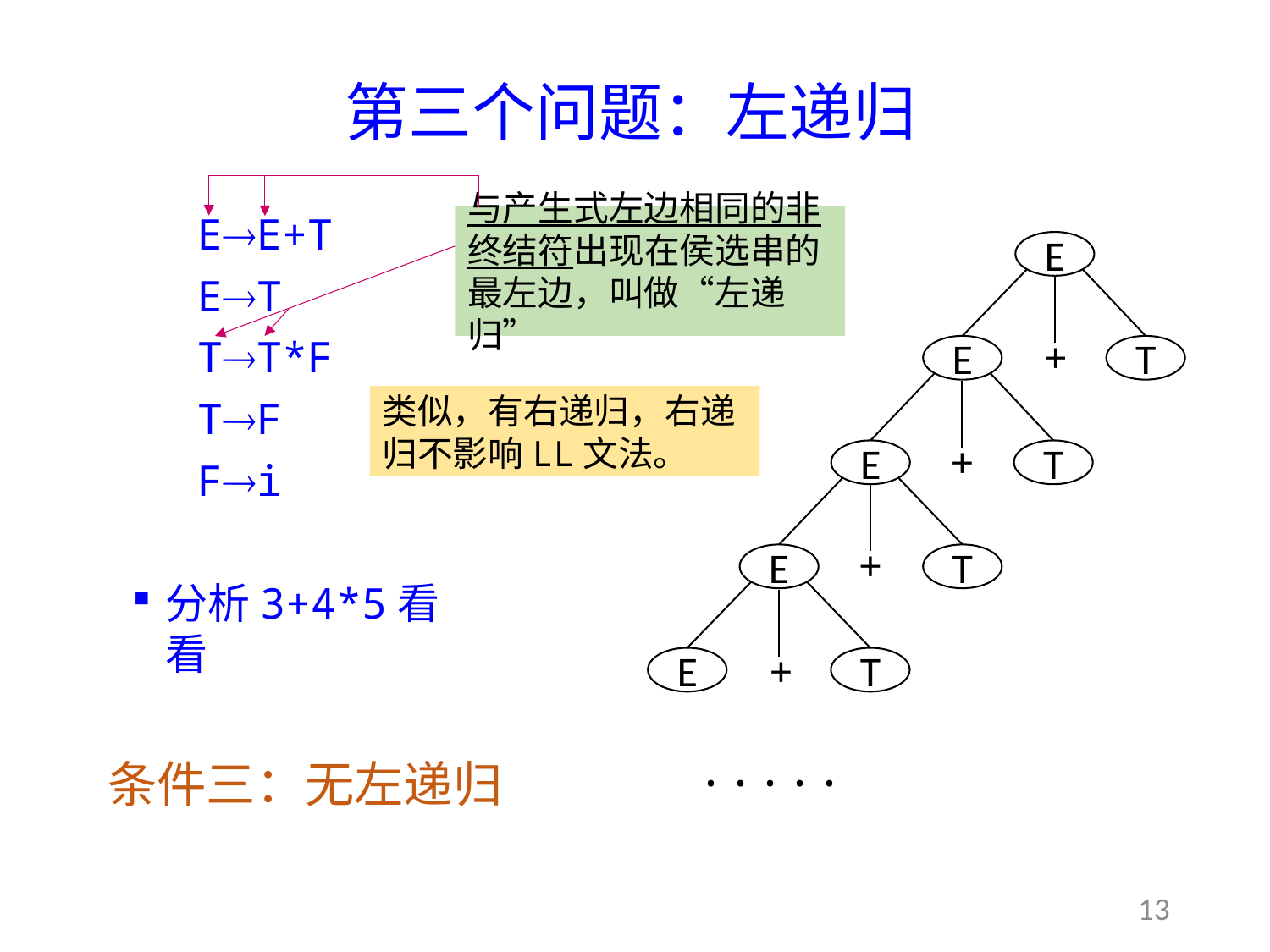

# 第三个问题：左递归

与产生式左边相同的非终结符出现在侯选串的最左边，叫做“左递归”
E→E+T
E→T
T→T*F
T→F
F→i

分析3+4*5看看
E
+
E
T
+
E
T
+
E
T
+
E
T
.....
类似，有右递归，右递归不影响LL文法。
条件三：无左递归
13